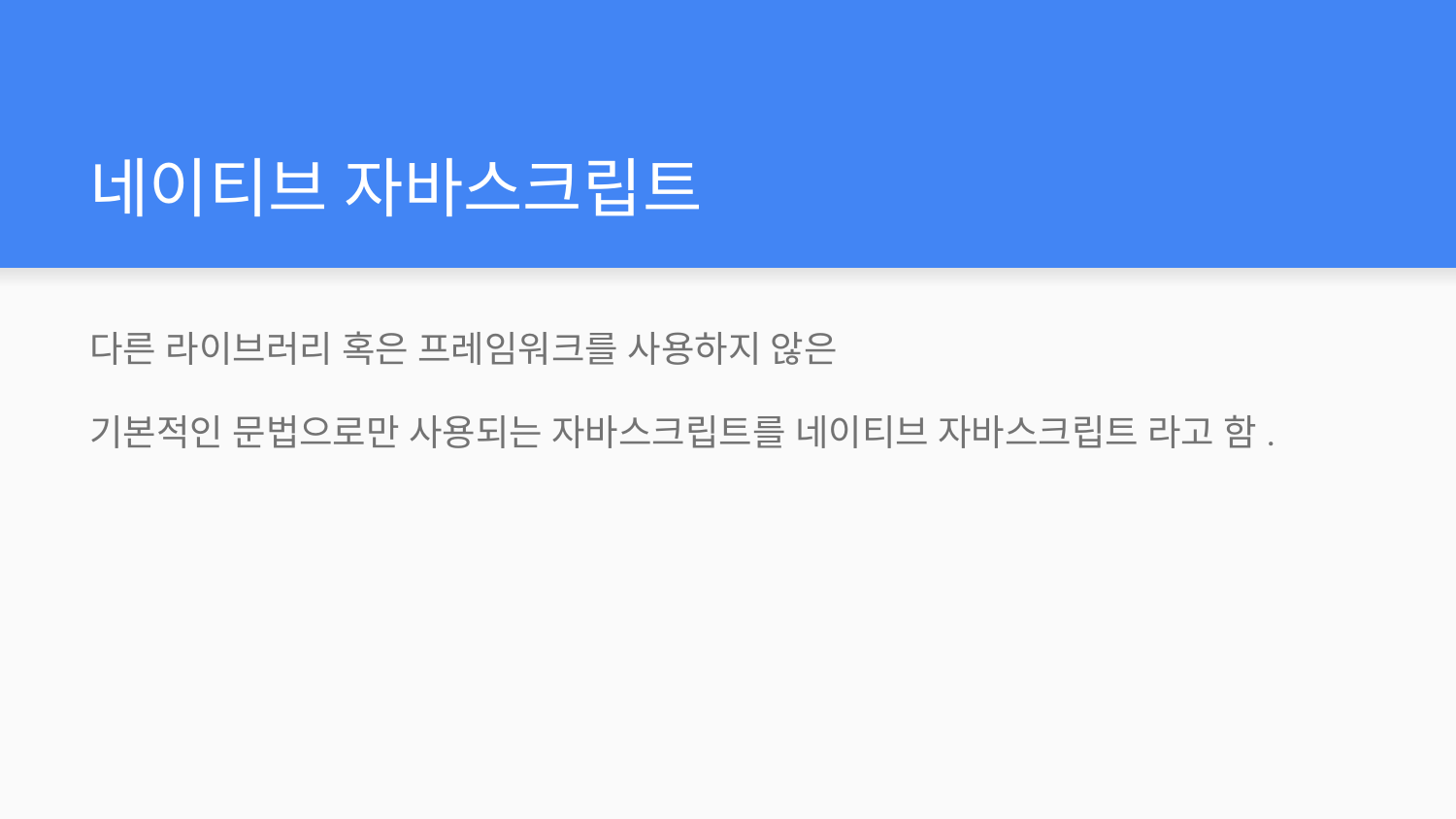

# 네이티브 자바스크립트
다른 라이브러리 혹은 프레임워크를 사용하지 않은
기본적인 문법으로만 사용되는 자바스크립트를 네이티브 자바스크립트 라고 함.